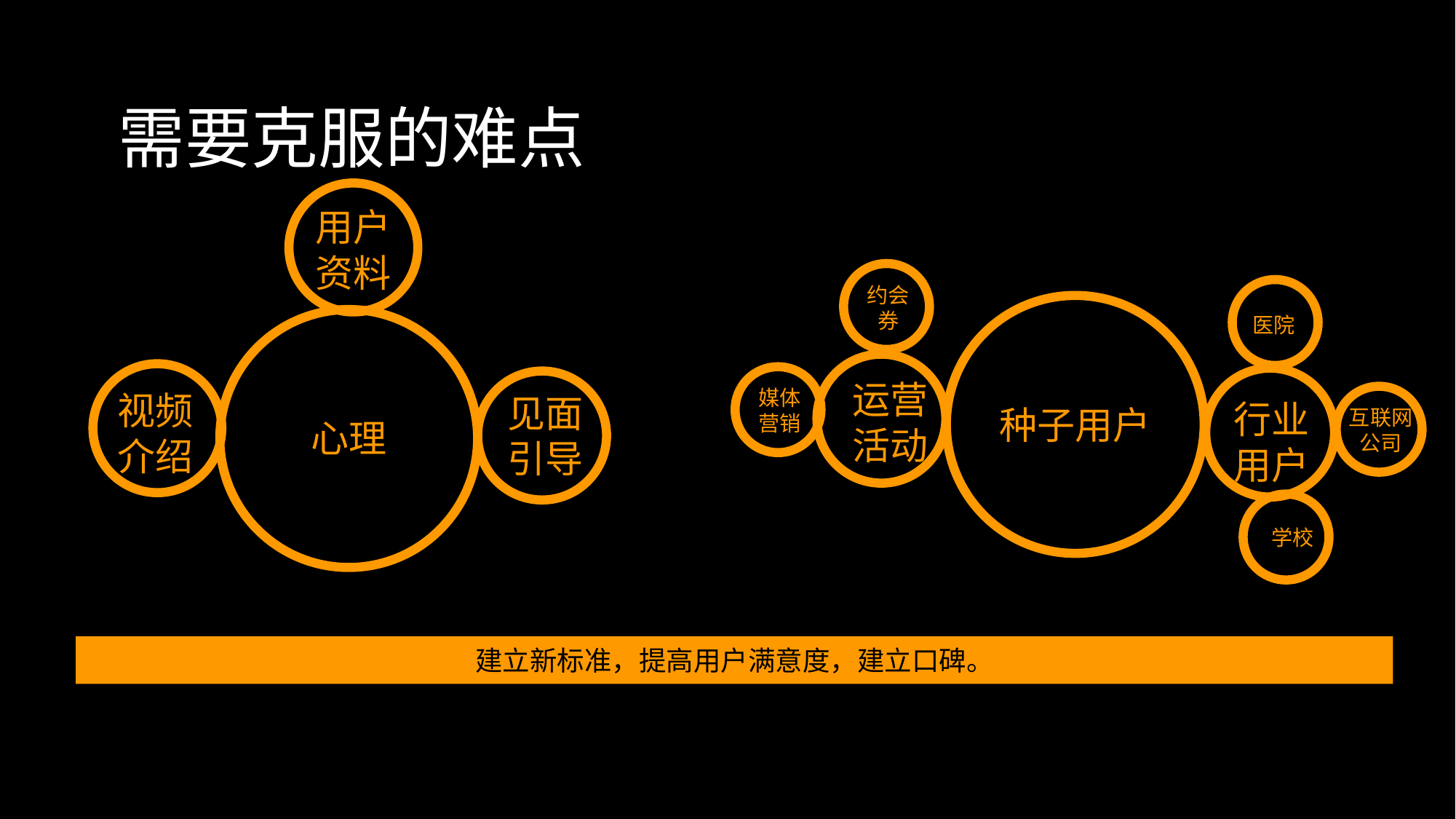

需要克服的难点

用户
资料

约会
券

医院

运营
活动

媒体
营销
视频
介绍
见面
引导

行业
用户
种子用户
互联网
公司

心理

学校

建立新标准，提高用户满意度，建立口碑。